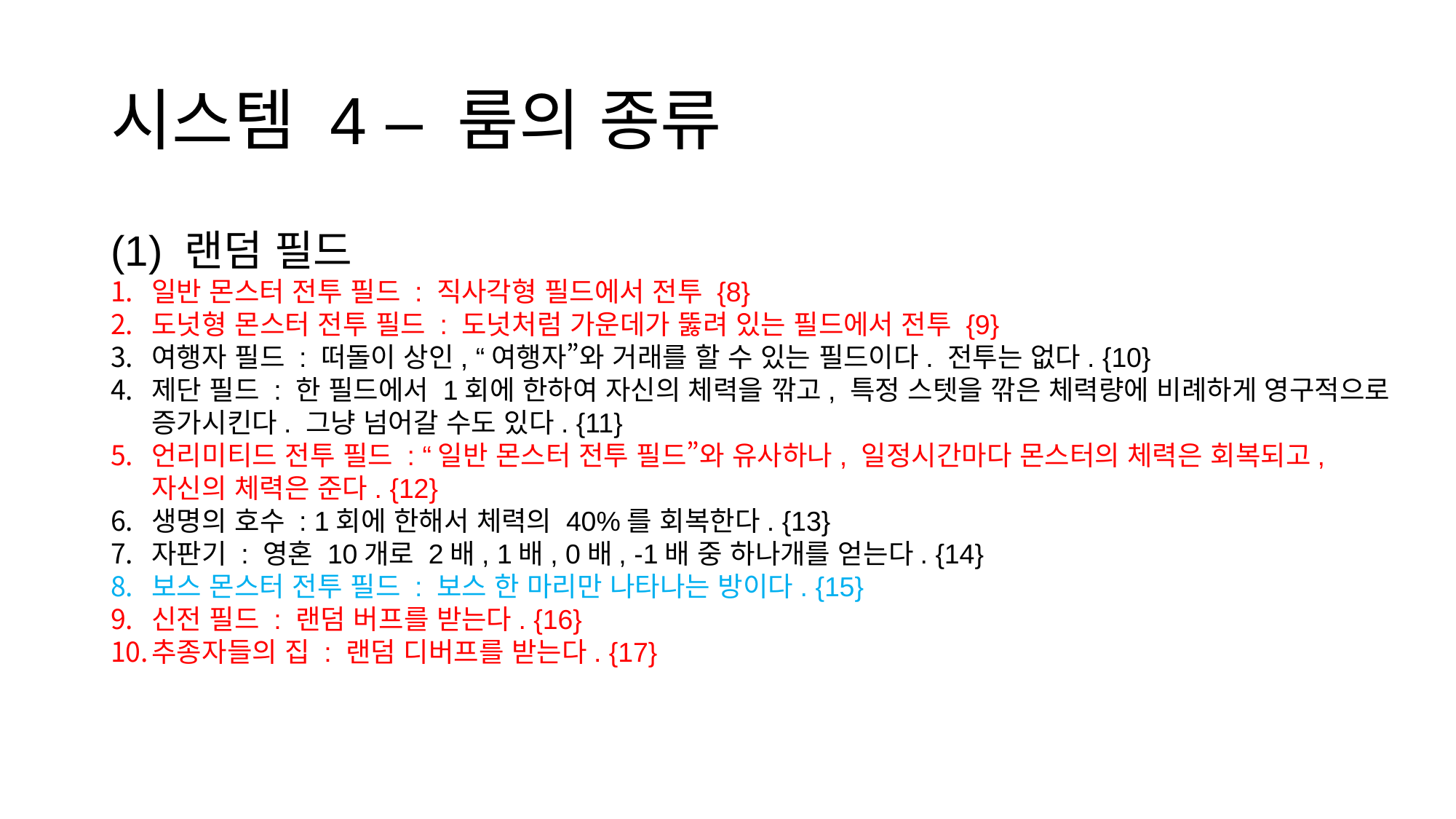

# 시스템 4 – 룸의 종류
(1) 랜덤 필드
일반 몬스터 전투 필드 : 직사각형 필드에서 전투 {8}
도넛형 몬스터 전투 필드 : 도넛처럼 가운데가 뚫려 있는 필드에서 전투 {9}
여행자 필드 : 떠돌이 상인, “여행자”와 거래를 할 수 있는 필드이다. 전투는 없다. {10}
제단 필드 : 한 필드에서 1회에 한하여 자신의 체력을 깎고, 특정 스텟을 깎은 체력량에 비례하게 영구적으로 증가시킨다. 그냥 넘어갈 수도 있다. {11}
언리미티드 전투 필드 : “일반 몬스터 전투 필드”와 유사하나, 일정시간마다 몬스터의 체력은 회복되고, 자신의 체력은 준다. {12}
생명의 호수 : 1회에 한해서 체력의 40%를 회복한다. {13}
자판기 : 영혼 10개로 2배, 1배, 0배, -1배 중 하나개를 얻는다. {14}
보스 몬스터 전투 필드 : 보스 한 마리만 나타나는 방이다. {15}
신전 필드 : 랜덤 버프를 받는다. {16}
추종자들의 집 : 랜덤 디버프를 받는다. {17}